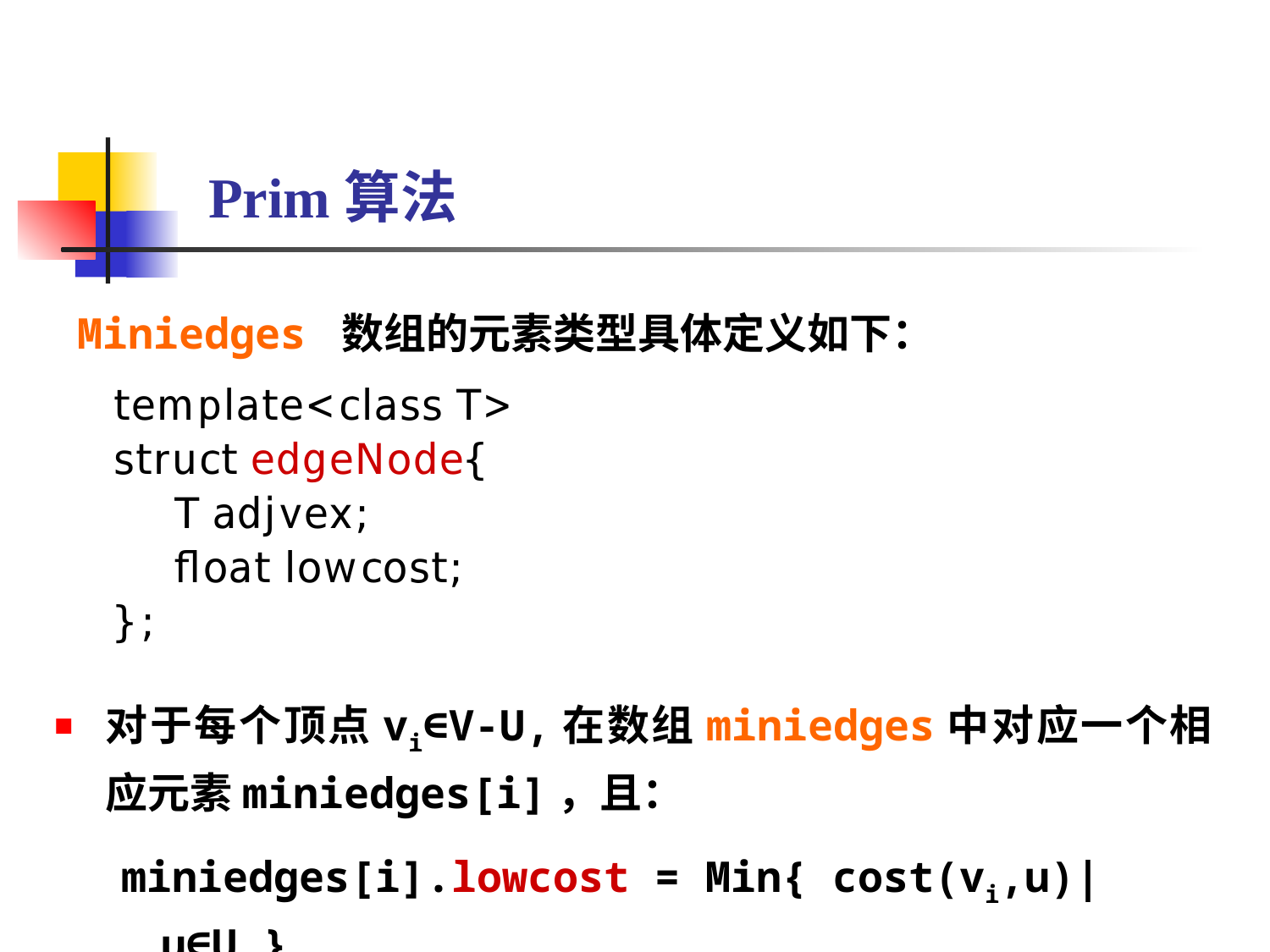

Prim算法
Miniedges 数组的元素类型具体定义如下：
   template<class T>
   struct edgeNode{
	    T adjvex;
	    float lowcost;
   };
对于每个顶点vi∈V-U,在数组miniedges中对应一个相应元素miniedges[i]，且：
miniedges[i].lowcost = Min{ cost(vi,u)|u∈U }